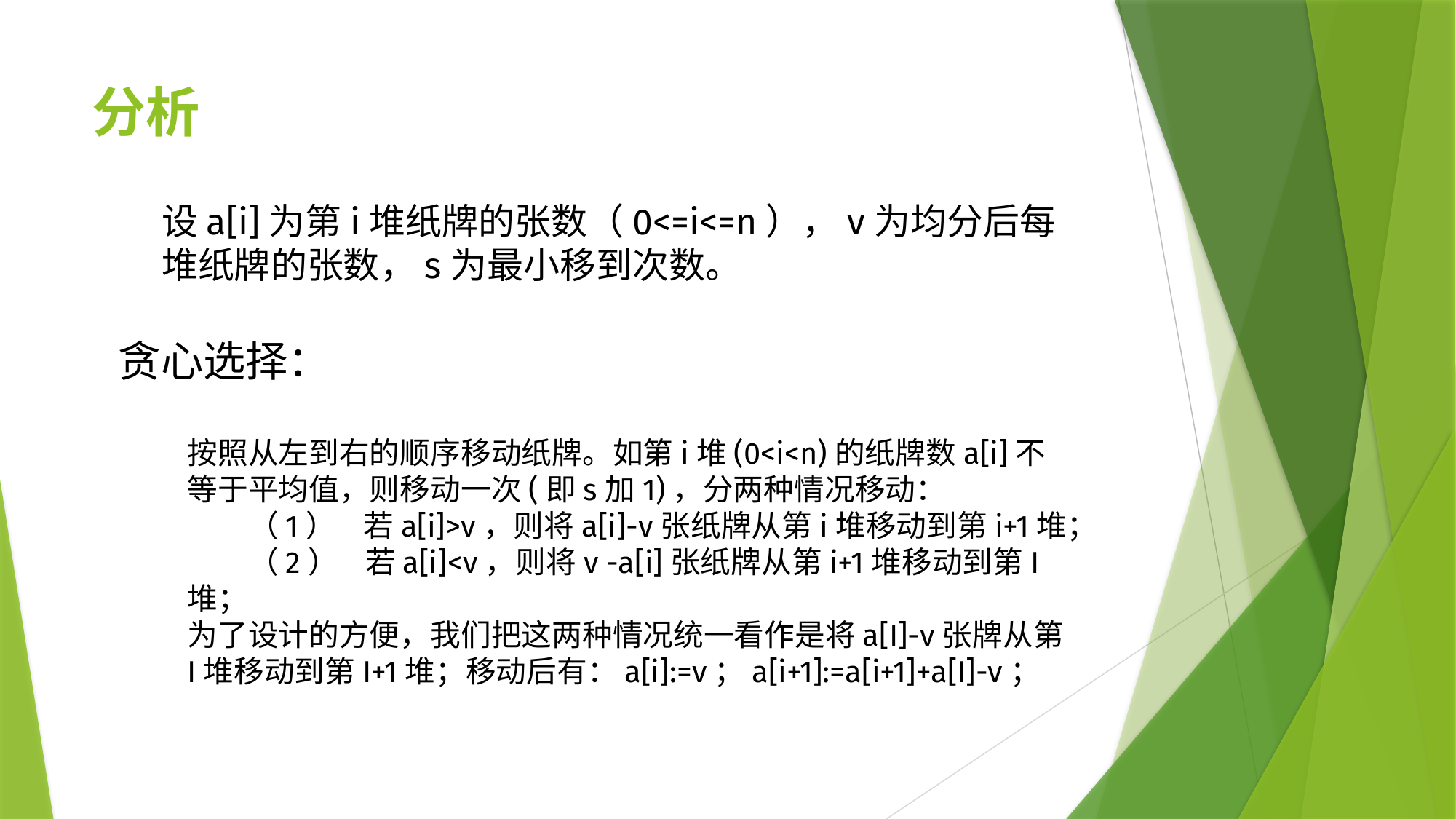

# 分析
设a[i]为第i堆纸牌的张数（0<=i<=n），v为均分后每堆纸牌的张数，s为最小移到次数。

贪心选择：
按照从左到右的顺序移动纸牌。如第i堆(0<i<n)的纸牌数a[i]不等于平均值，则移动一次(即s加1)，分两种情况移动：
　　（1）    若a[i]>v，则将a[i]-v张纸牌从第i堆移动到第i+1堆；
　　（2）    若a[i]<v，则将v -a[i]张纸牌从第i+1堆移动到第I堆；
为了设计的方便，我们把这两种情况统一看作是将a[I]-v张牌从第I堆移动到第I+1堆；移动后有：a[i]:=v；a[i+1]:=a[i+1]+a[I]-v；